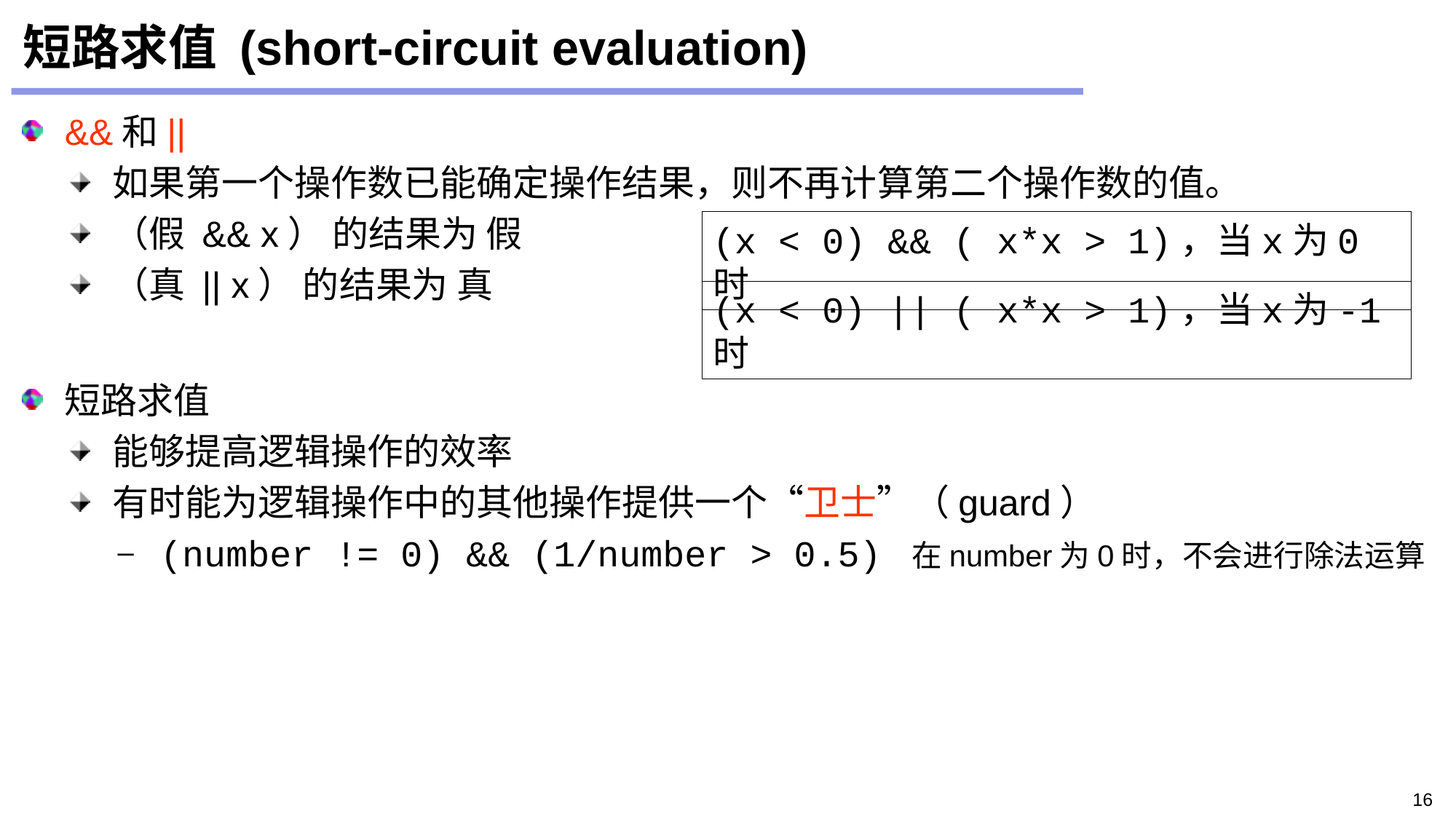

# 短路求值 (short-circuit evaluation)
&&和||
如果第一个操作数已能确定操作结果，则不再计算第二个操作数的值。
（假 && x） 的结果为 假
（真 || x） 的结果为 真

短路求值
能够提高逻辑操作的效率
有时能为逻辑操作中的其他操作提供一个“卫士”（guard）
(number != 0) && (1/number > 0.5) 在number为0时，不会进行除法运算
(x < 0) && ( x*x > 1)，当x为0时
(x < 0) || ( x*x > 1)，当x为-1时
16